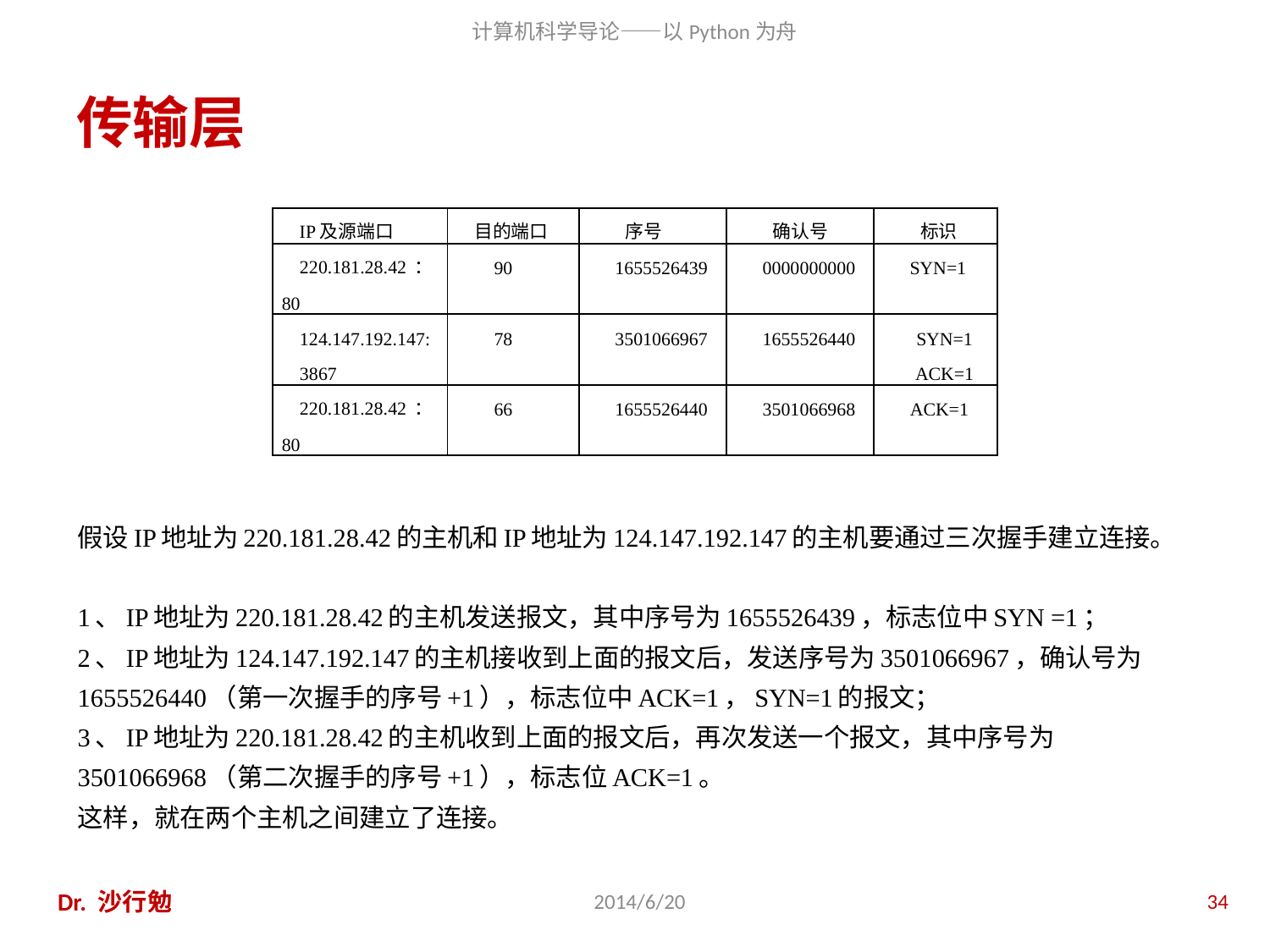

# 传输层
| IP及源端口 | 目的端口 | 序号 | 确认号 | 标识 |
| --- | --- | --- | --- | --- |
| 220.181.28.42：80 | 90 | 1655526439 | 0000000000 | SYN=1 |
| 124.147.192.147: 3867 | 78 | 3501066967 | 1655526440 | SYN=1 ACK=1 |
| 220.181.28.42：80 | 66 | 1655526440 | 3501066968 | ACK=1 |
假设IP地址为220.181.28.42的主机和IP地址为124.147.192.147的主机要通过三次握手建立连接。

1、IP地址为220.181.28.42的主机发送报文，其中序号为1655526439，标志位中SYN =1；
2、IP地址为124.147.192.147的主机接收到上面的报文后，发送序号为3501066967，确认号为1655526440（第一次握手的序号+1），标志位中ACK=1，SYN=1的报文；
3、IP地址为220.181.28.42的主机收到上面的报文后，再次发送一个报文，其中序号为3501066968（第二次握手的序号+1），标志位ACK=1。
这样，就在两个主机之间建立了连接。
Dr. 沙行勉
2014/6/20
34